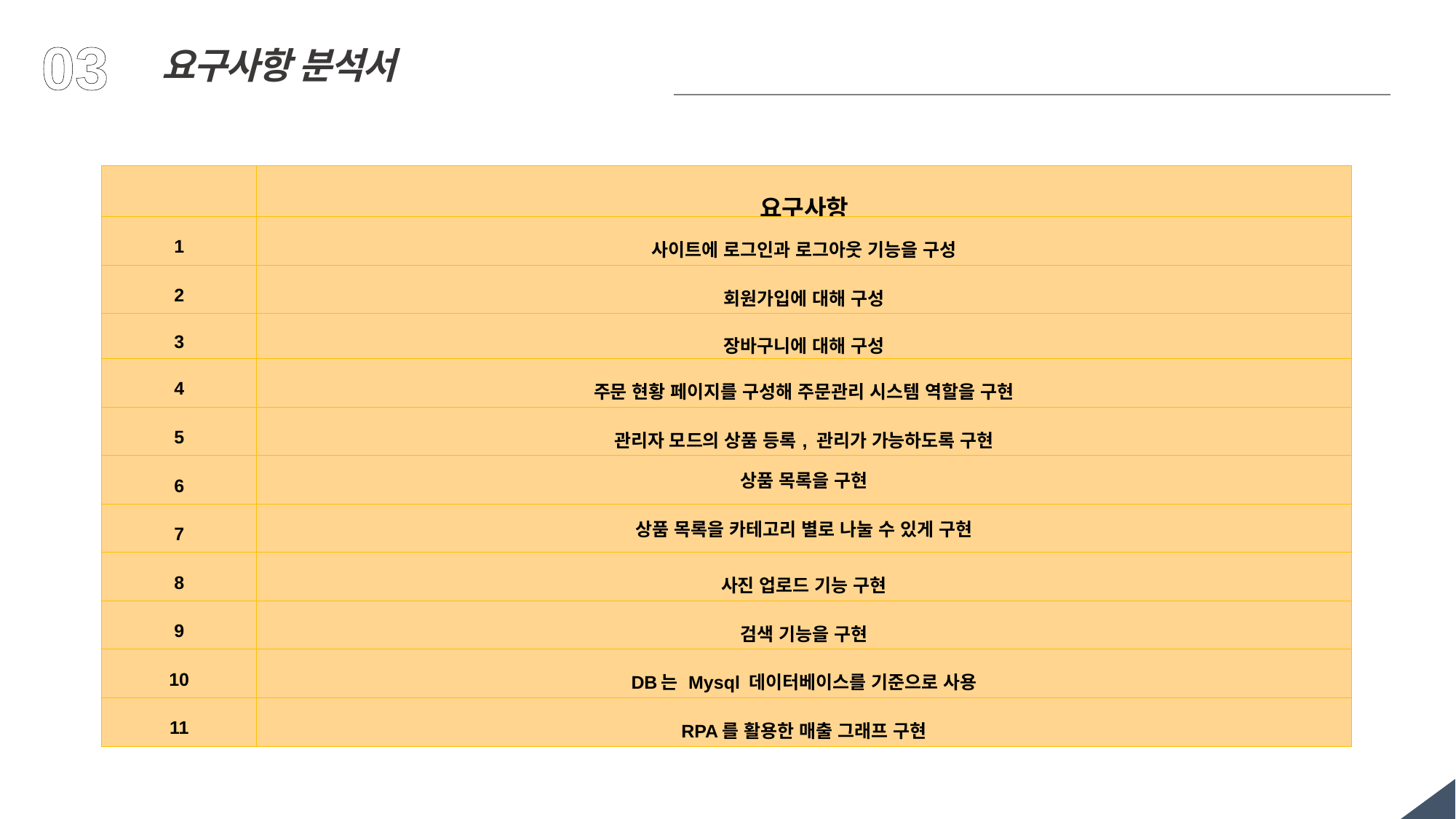

03

요구사항 분석서
|  | 요구사항 |
| --- | --- |
| 1 | 사이트에 로그인과 로그아웃 기능을 구성 |
| 2 | 회원가입에 대해 구성 |
| 3 | 장바구니에 대해 구성 |
| 4 | 주문 현황 페이지를 구성해 주문관리 시스템 역할을 구현 |
| 5 | 관리자 모드의 상품 등록, 관리가 가능하도록 구현 |
| 6 | 상품 목록을 구현 |
| 7 | 상품 목록을 카테고리 별로 나눌 수 있게 구현 |
| 8 | 사진 업로드 기능 구현 |
| 9 | 검색 기능을 구현 |
| 10 | DB는 Mysql 데이터베이스를 기준으로 사용 |
| 11 | RPA를 활용한 매출 그래프 구현 |